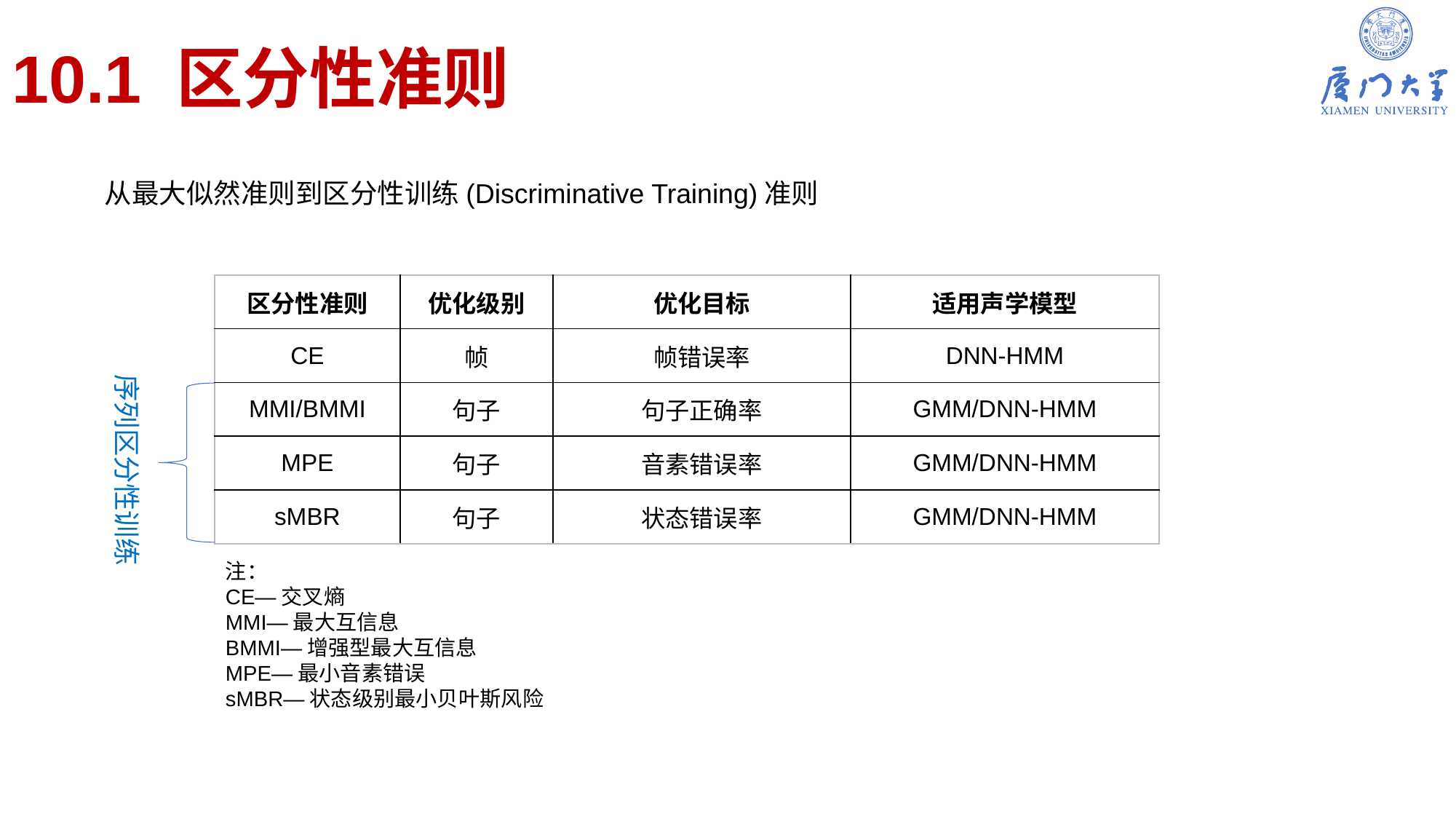

# 10.1 区分性准则
从最大似然准则到区分性训练(Discriminative Training)准则
| 区分性准则 | 优化级别 | 优化目标 | 适用声学模型 |
| --- | --- | --- | --- |
| CE | 帧 | 帧错误率 | DNN-HMM |
| MMI/BMMI | 句子 | 句子正确率 | GMM/DNN-HMM |
| MPE | 句子 | 音素错误率 | GMM/DNN-HMM |
| sMBR | 句子 | 状态错误率 | GMM/DNN-HMM |
序列区分性训练

注：
CE—交叉熵
MMI—最大互信息
BMMI—增强型最大互信息
MPE—最小音素错误
sMBR—状态级别最小贝叶斯风险